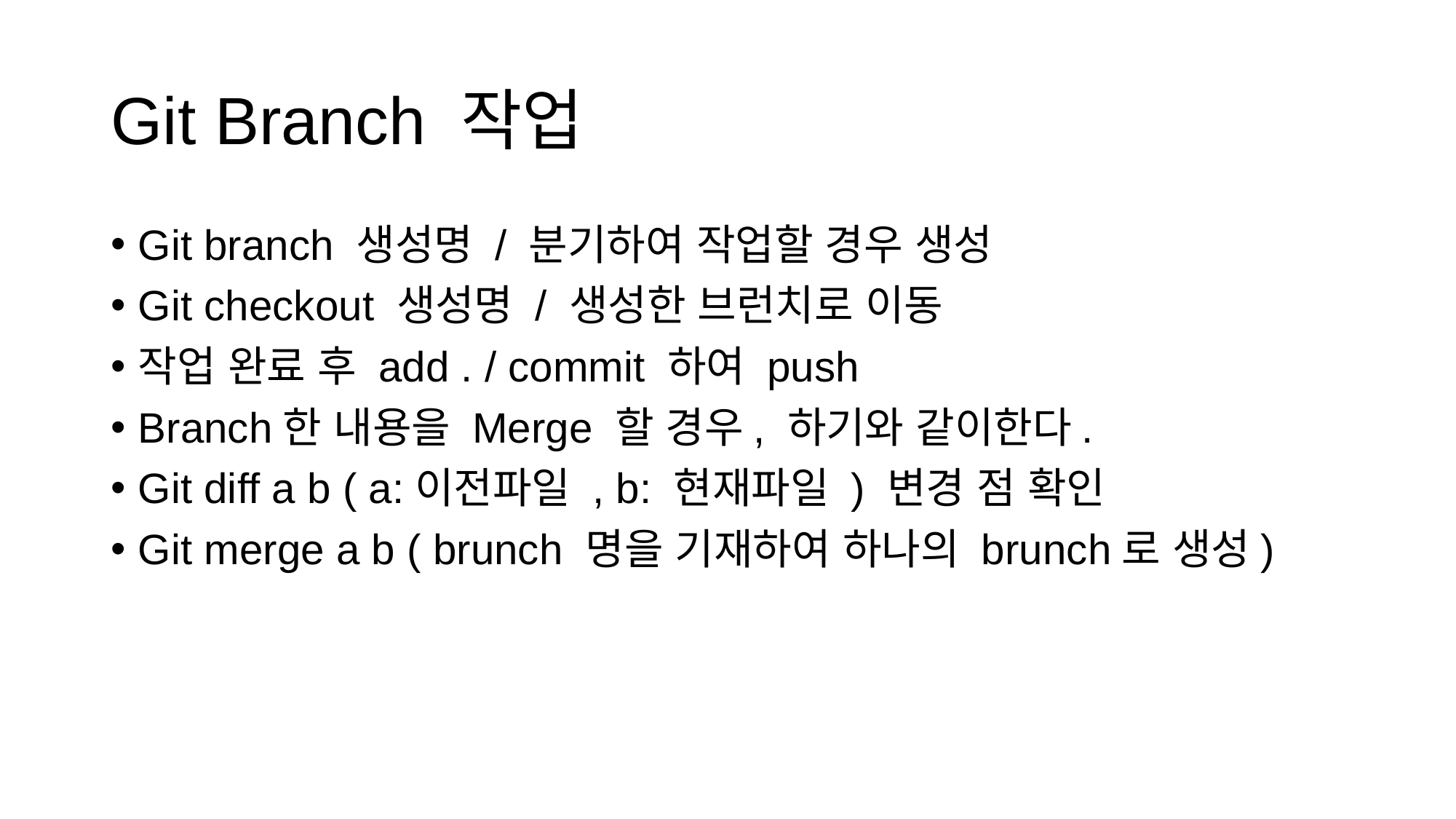

# Git Branch 작업
Git branch 생성명 / 분기하여 작업할 경우 생성
Git checkout 생성명 / 생성한 브런치로 이동
작업 완료 후 add . / commit 하여 push
Branch한 내용을 Merge 할 경우, 하기와 같이한다.
Git diff a b ( a:이전파일 , b: 현재파일 ) 변경 점 확인
Git merge a b ( brunch 명을 기재하여 하나의 brunch로 생성)